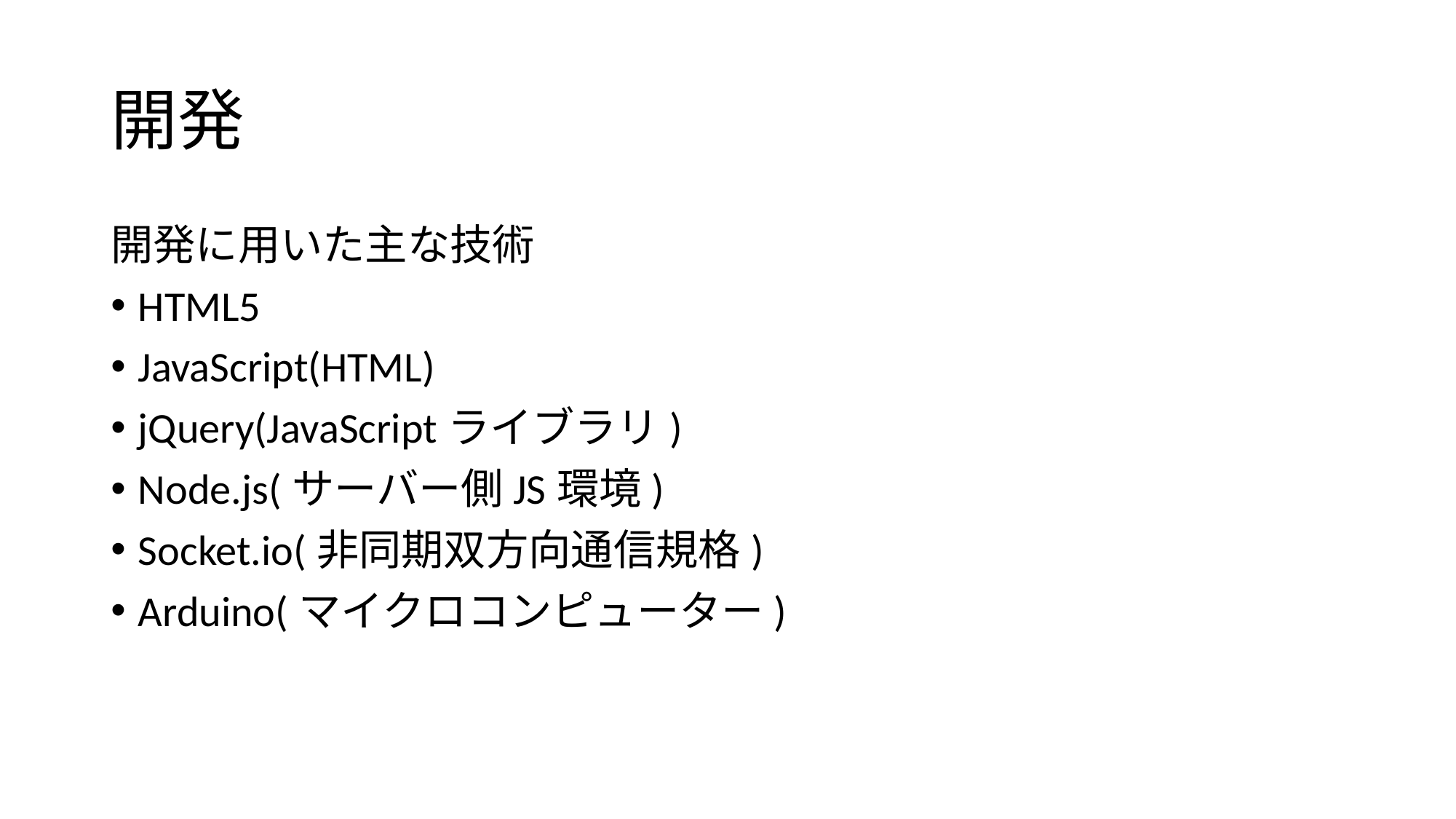

# 開発
開発に用いた主な技術
HTML5
JavaScript(HTML)
jQuery(JavaScriptライブラリ)
Node.js(サーバー側JS環境)
Socket.io(非同期双方向通信規格)
Arduino(マイクロコンピューター)